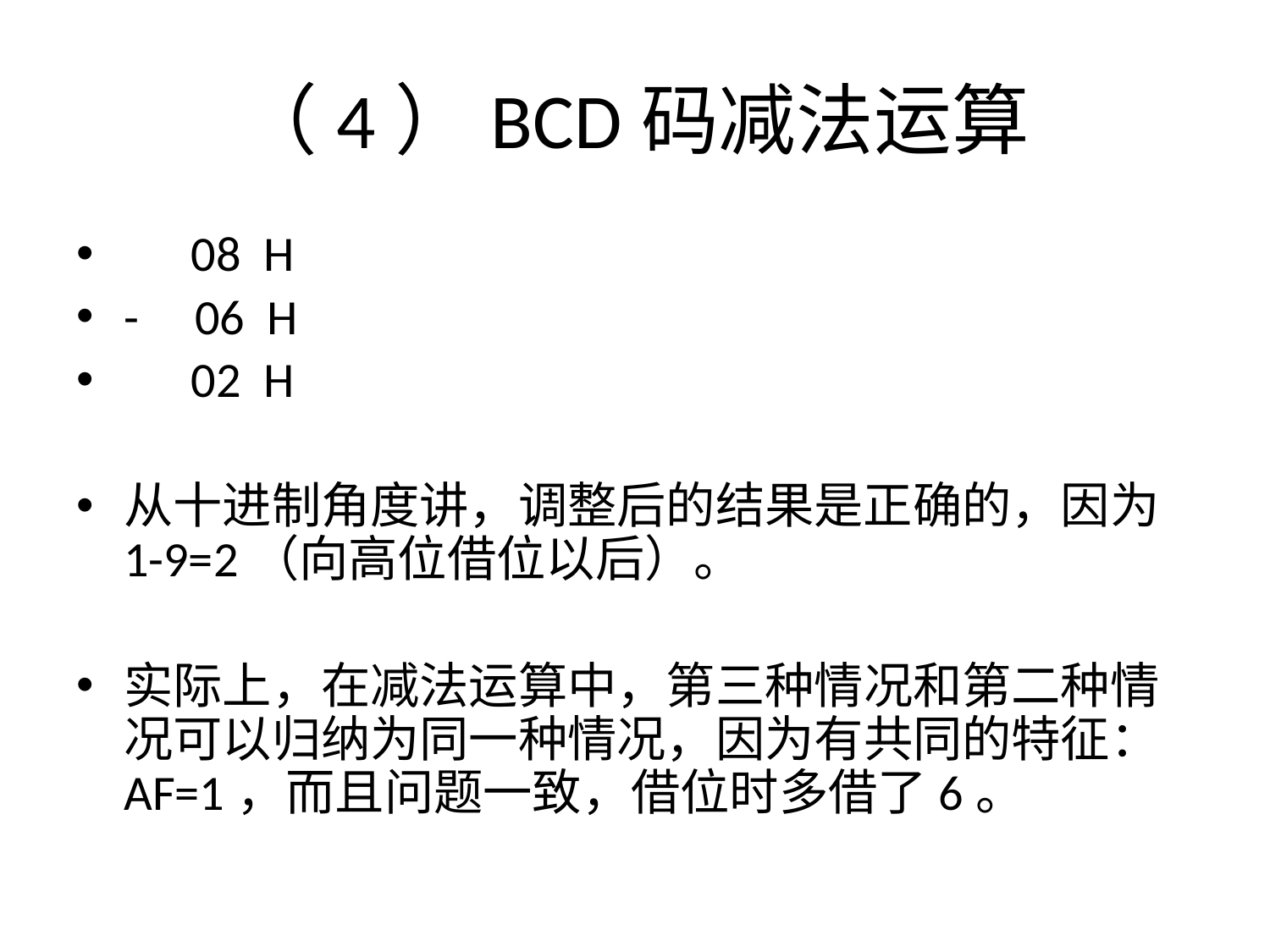

# （4）BCD码减法运算
      08  H
-     06  H
      02  H

从十进制角度讲，调整后的结果是正确的，因为1-9=2（向高位借位以后）。

实际上，在减法运算中，第三种情况和第二种情况可以归纳为同一种情况，因为有共同的特征：AF=1，而且问题一致，借位时多借了6。